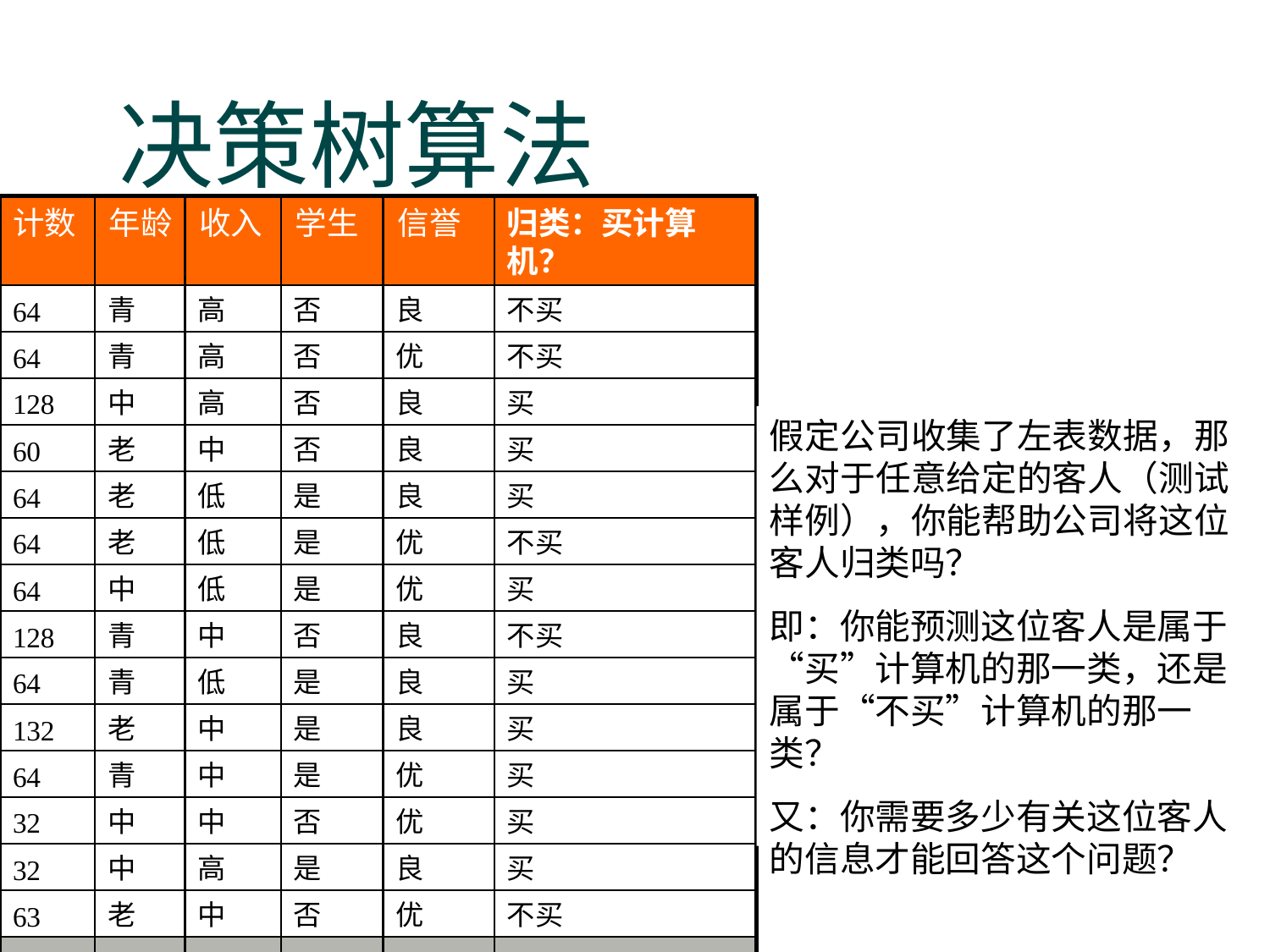

# 决策树算法

计数	年龄	收入	学生	信誉
归类：买计算 机？

青
高
否
良
不买
64

青
高
否
优
不买
64

中
高
否
良
买
128

假定公司收集了左表数据，那 么对于任意给定的客人（测试 样例），你能帮助公司将这位 客人归类吗？
即：你能预测这位客人是属于 “买”计算机的那一类，还是 属于“不买”计算机的那一 类？
又：你需要多少有关这位客人 的信息才能回答这个问题？

老
中
否
良
买
60

老
低
是
良
买
64

老
低
是
优
不买
64

中
低
是
优
买
64

青
中
否
良
不买
128

青
低
是
良
买
64

老
中
是
良
买
132

青
中
是
优
买
64

中
中
否
优
买
32

中
高
是
良
买
32

老
中
否
优
不买
63